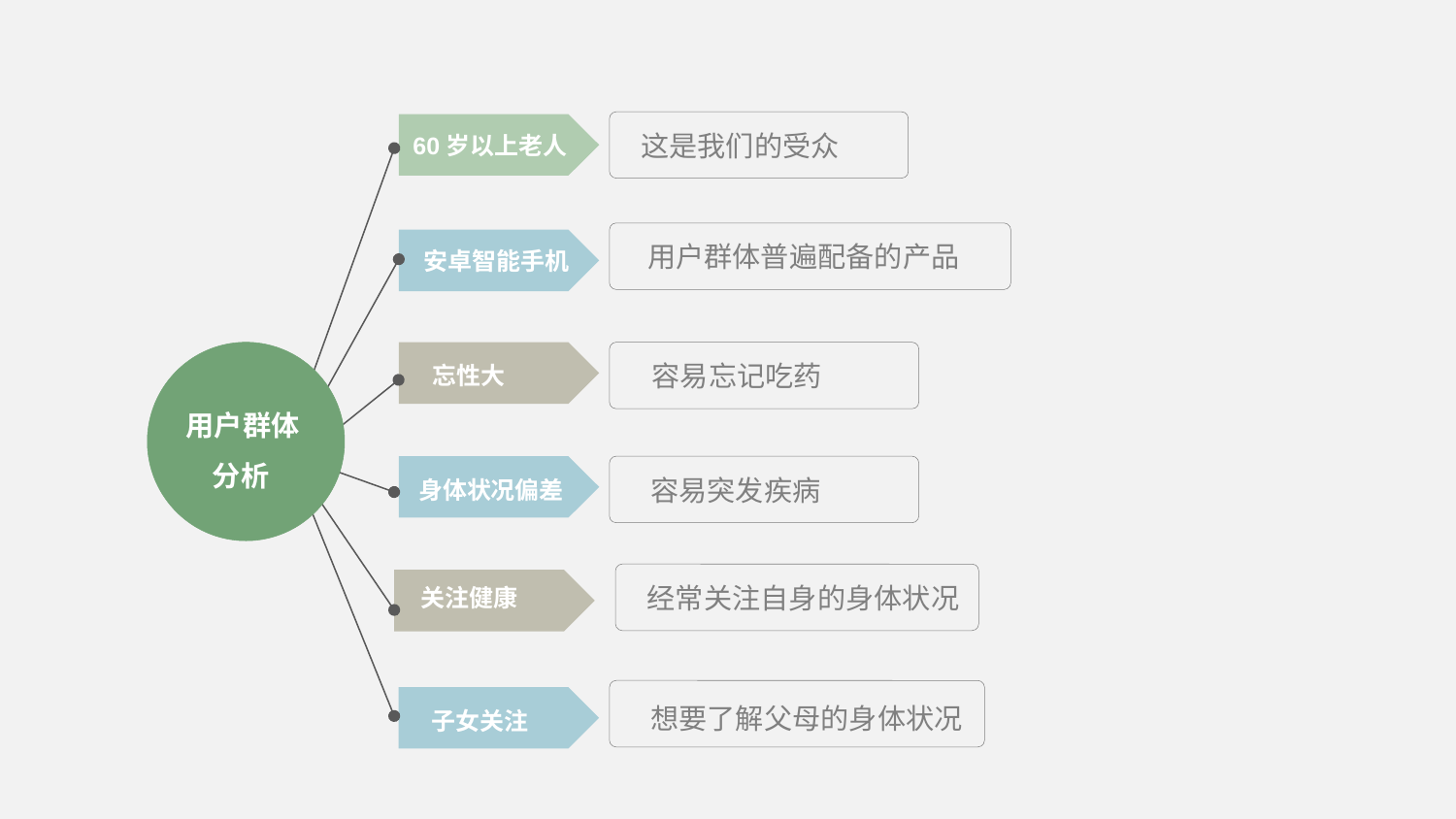

这是我们的受众
60岁以上老人

用户群体普遍配备的产品
安卓智能手机

用户群体
   分析

容易忘记吃药
忘性大

容易突发疾病
身体状况偏差

经常关注自身的身体状况

关注健康

想要了解父母的身体状况
子女关注